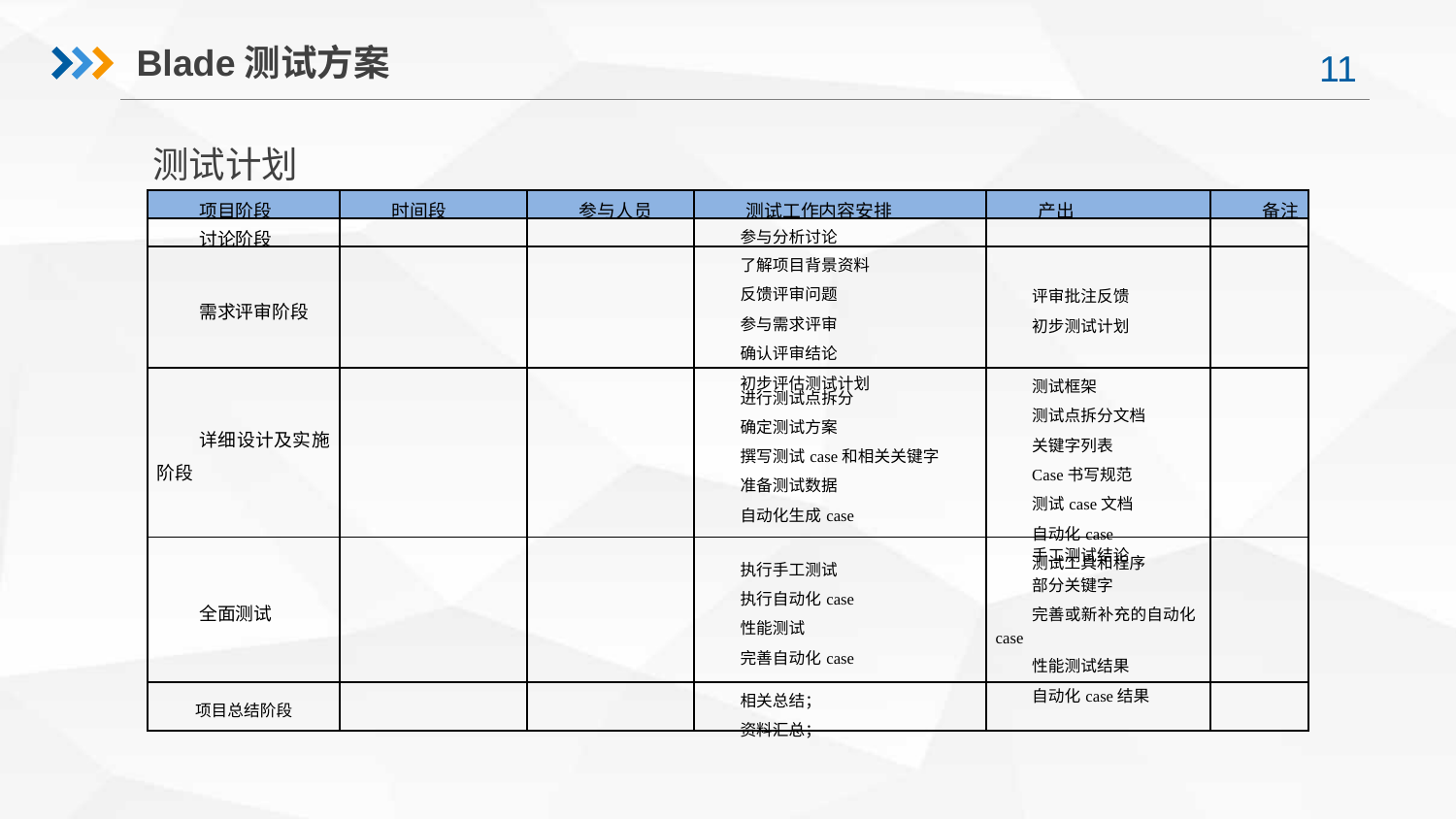

Blade测试方案
测试计划
| 项目阶段 | 时间段 | 参与人员 | 测试工作内容安排 | 产出 | 备注 |
| --- | --- | --- | --- | --- | --- |
| 讨论阶段 |  |  | 参与分析讨论 |  |  |
| 需求评审阶段 |  |  | 了解项目背景资料 反馈评审问题 参与需求评审 确认评审结论 初步评估测试计划 | 评审批注反馈 初步测试计划 |  |
| 详细设计及实施阶段 |  |  | 进行测试点拆分 确定测试方案 撰写测试case和相关关键字 准备测试数据 自动化生成case | 测试框架 测试点拆分文档 关键字列表 Case书写规范 测试case文档 自动化case 测试工具和程序 |  |
| 全面测试 |  |  | 执行手工测试 执行自动化case 性能测试 完善自动化case | 手工测试结论 部分关键字 完善或新补充的自动化case 性能测试结果 自动化case结果 |  |
| 项目总结阶段 |  |  | 相关总结； 资料汇总； |  |  |